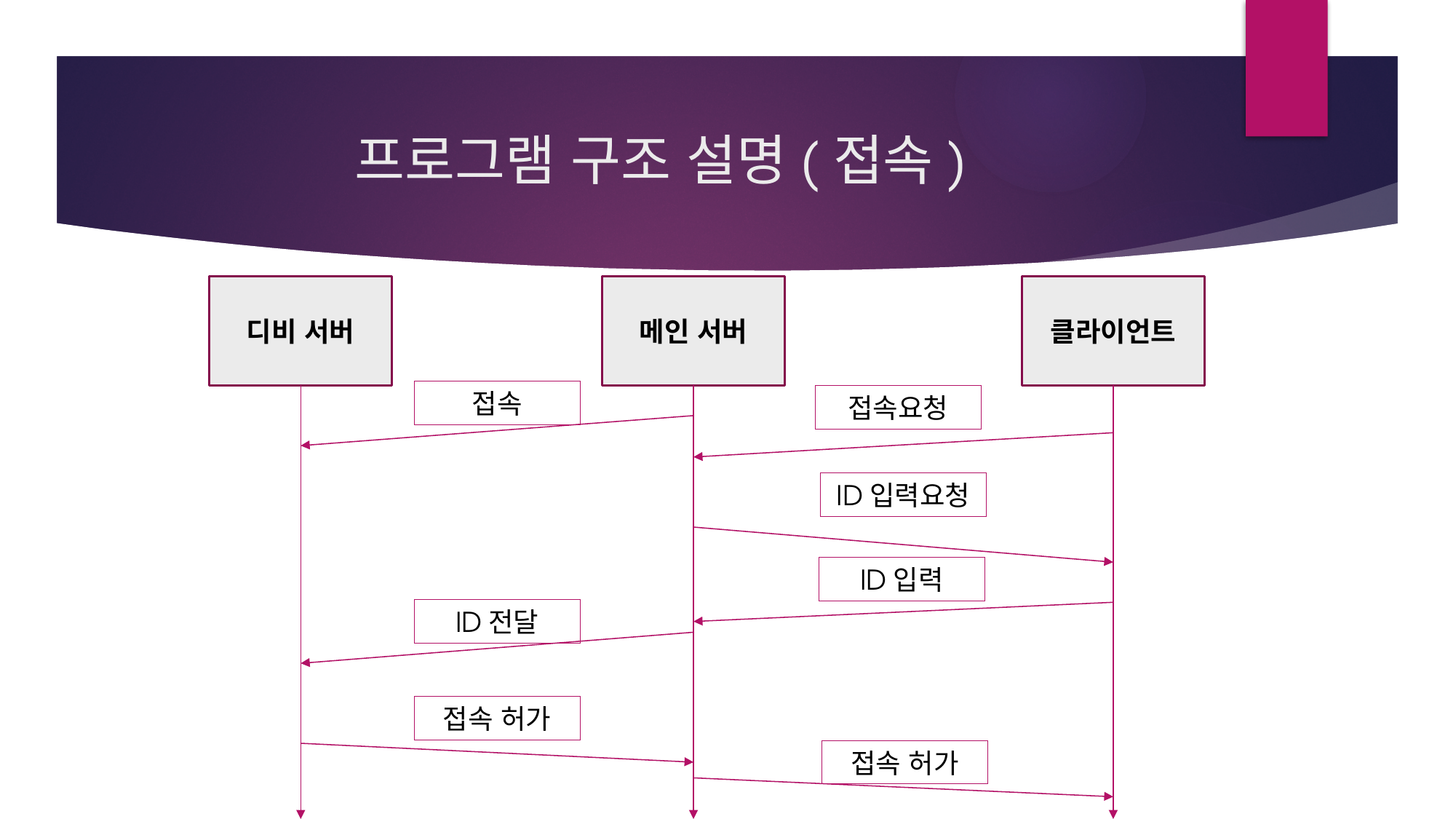

# 프로그램 구조 설명(접속)
디비 서버
메인 서버
클라이언트
접속
접속요청
ID입력요청
ID입력
ID전달
접속 허가
접속 허가